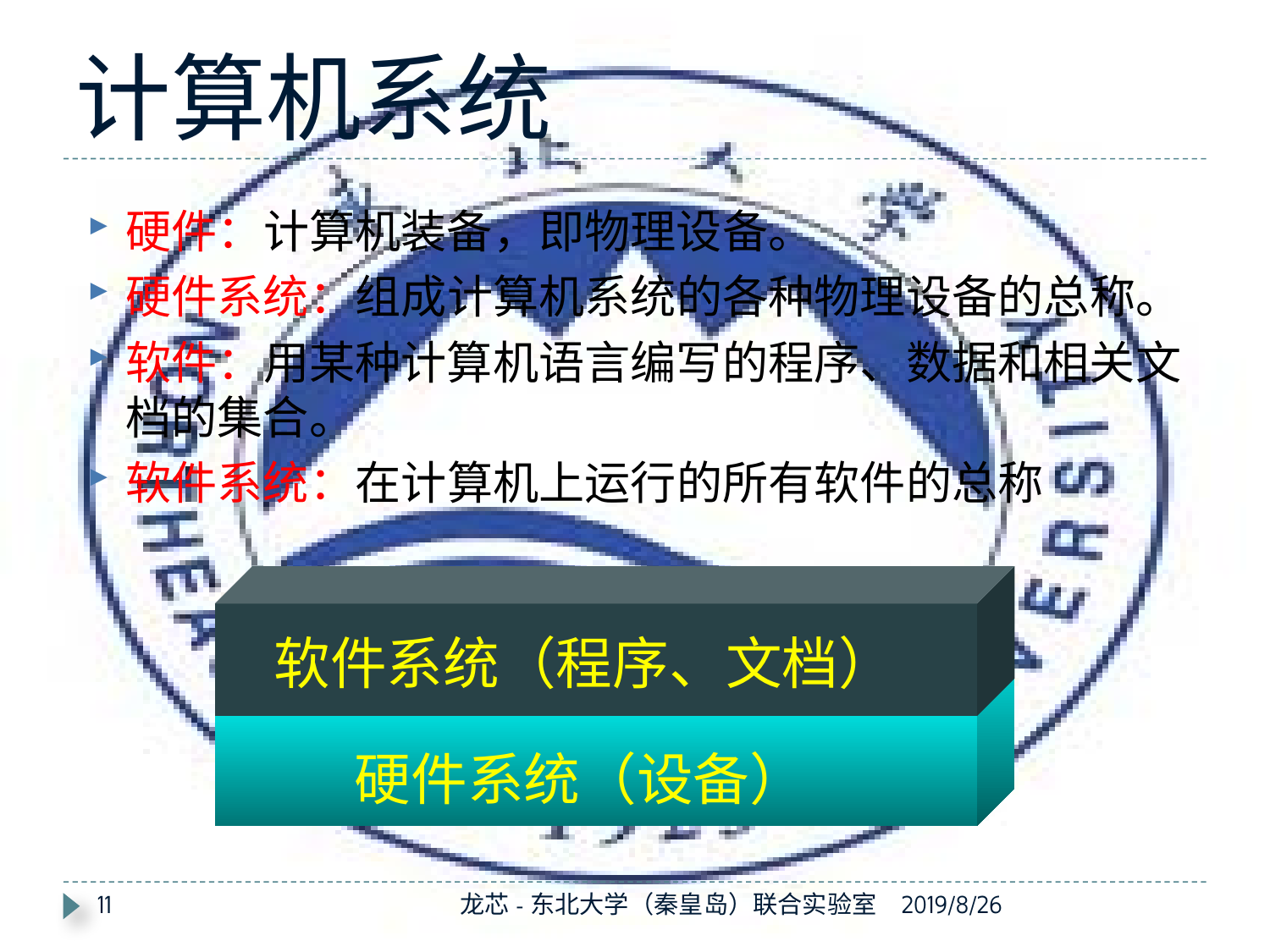

# 计算机系统
硬件：计算机装备，即物理设备。
硬件系统：组成计算机系统的各种物理设备的总称。
软件：用某种计算机语言编写的程序、数据和相关文档的集合。
软件系统：在计算机上运行的所有软件的总称

软件系统（程序、文档）

硬件系统（设备）
11
龙芯-东北大学（秦皇岛）联合实验室
2019/8/26